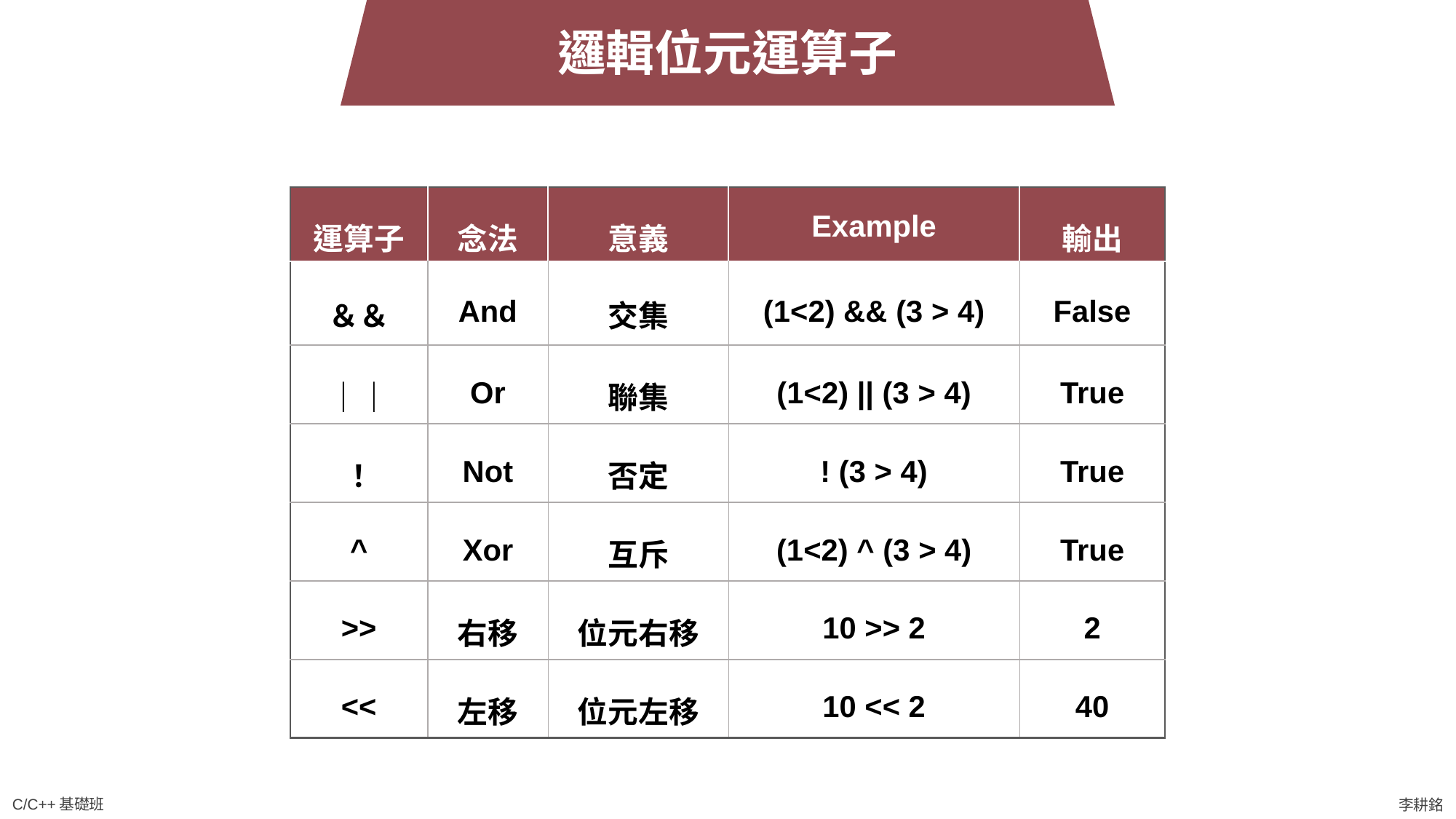

邏輯位元運算子
| 運算子 | 念法 | 意義 | Example | 輸出 |
| --- | --- | --- | --- | --- |
| ＆＆ | And | 交集 | (1<2) && (3 > 4) | False |
| ｜｜ | Or | 聯集 | (1<2) || (3 > 4) | True |
| ！ | Not | 否定 | ! (3 > 4) | True |
| ^ | Xor | 互斥 | (1<2) ^ (3 > 4) | True |
| >> | 右移 | 位元右移 | 10 >> 2 | 2 |
| << | 左移 | 位元左移 | 10 << 2 | 40 |
C/C++基礎班
李耕銘